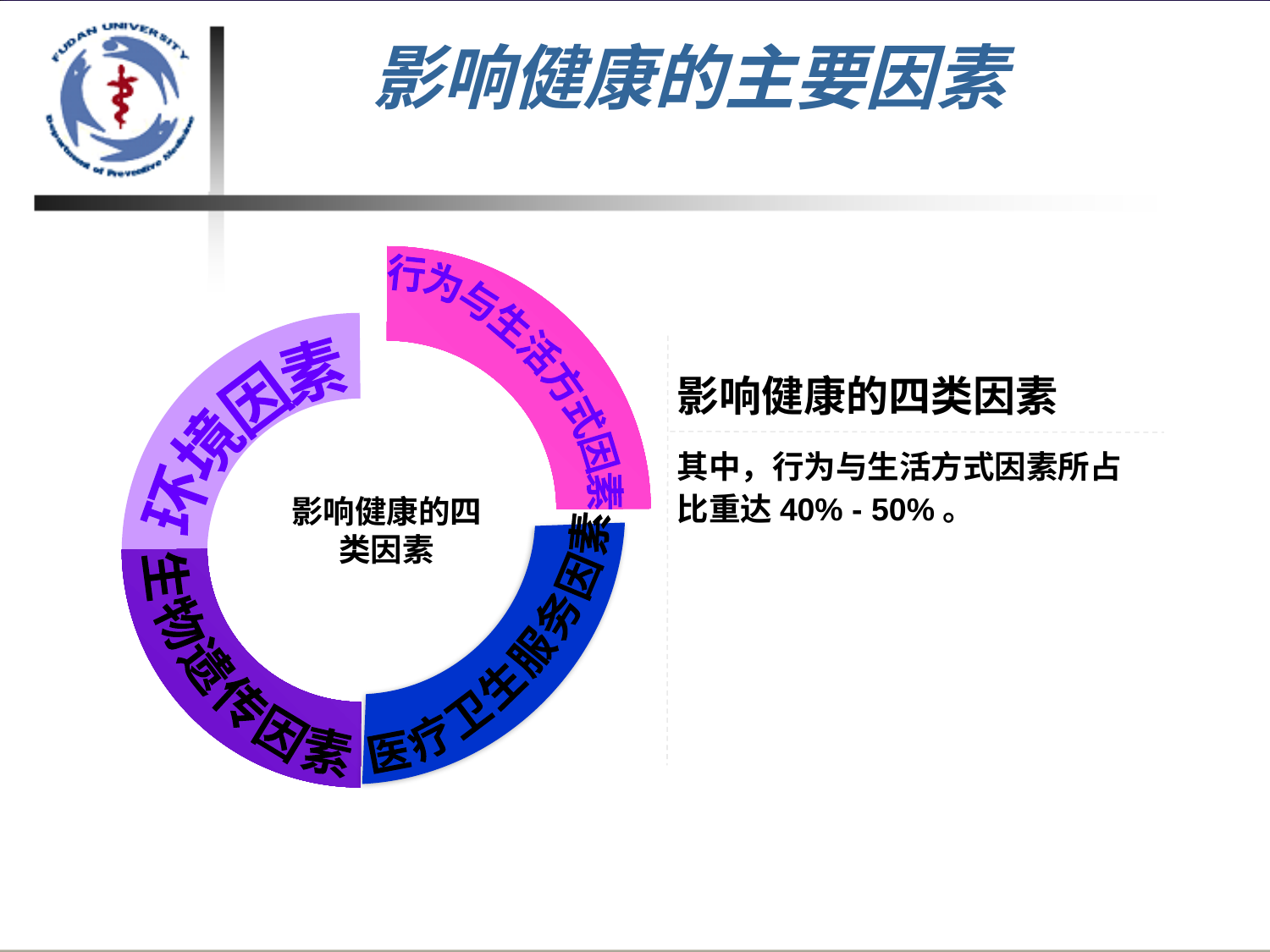

# 影响健康的主要因素

行为与生活方式因素

影响健康的四类因素

其中，行为与生活方式因素所占比重达40% - 50%。
环境因素
影响健康的四类因素
医疗卫生服务因素
生物遗传因素